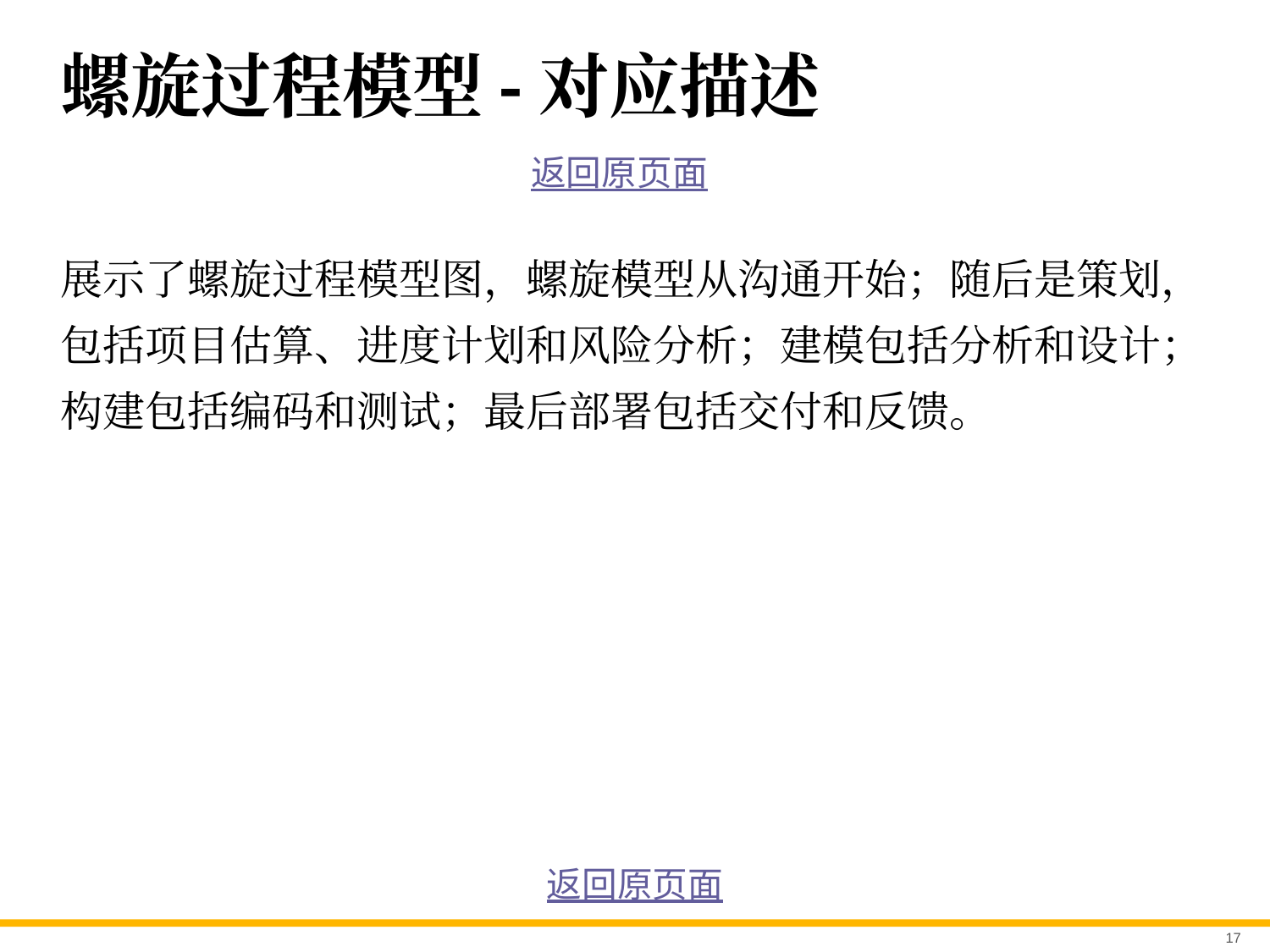

# 螺旋过程模型-对应描述
返回原页面
展示了螺旋过程模型图，螺旋模型从沟通开始；随后是策划，包括项目估算、进度计划和风险分析；建模包括分析和设计；构建包括编码和测试；最后部署包括交付和反馈。
返回原页面
17